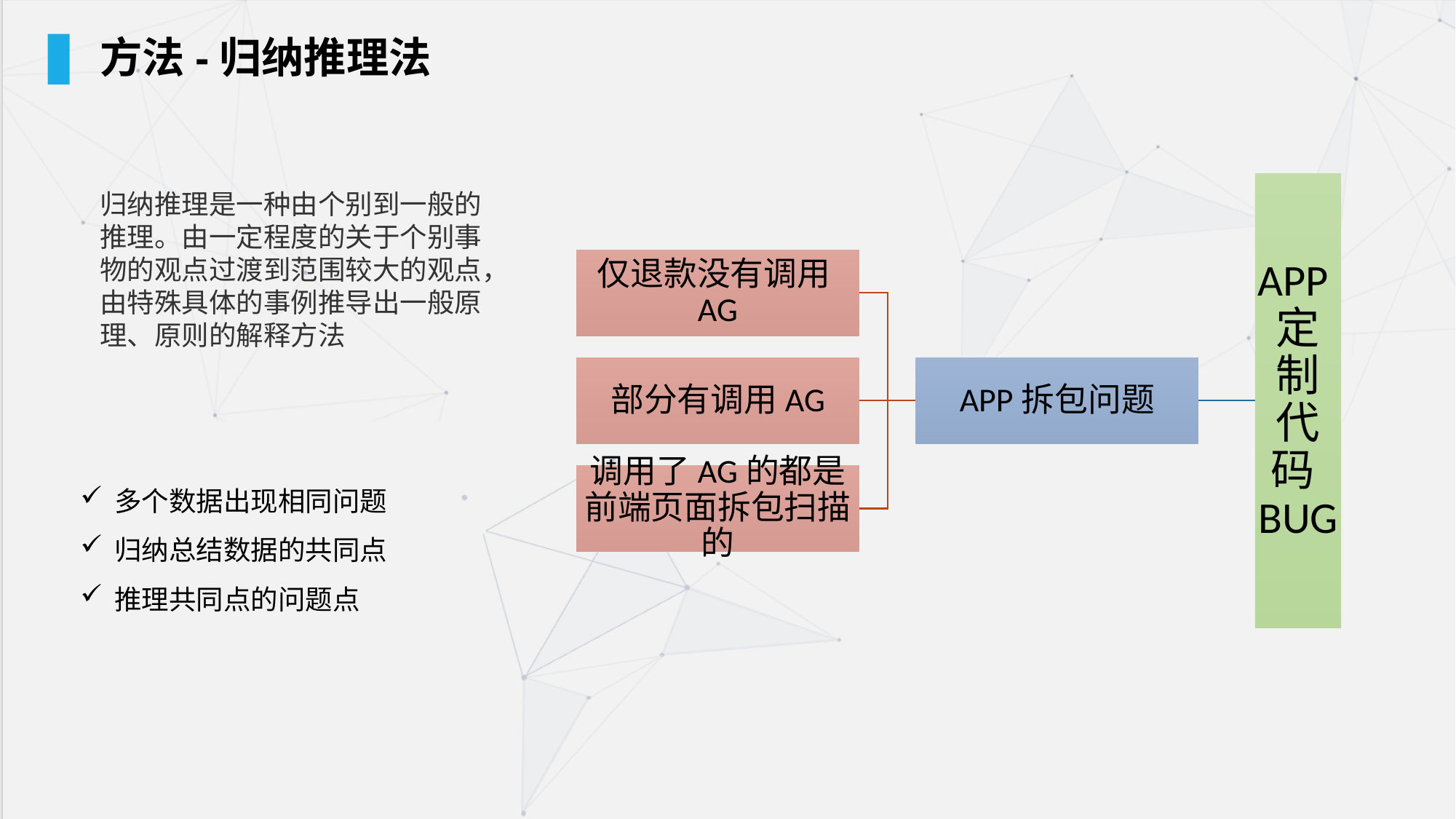

方法-归纳推理法

APP定制代码BUG
APP拆包问题
仅退款没有调用AG
部分有调用AG
调用了AG的都是前端页面拆包扫描的
归纳推理是一种由个别到一般的推理。由一定程度的关于个别事物的观点过渡到范围较大的观点，由特殊具体的事例推导出一般原理、原则的解释方法
多个数据出现相同问题
归纳总结数据的共同点
推理共同点的问题点